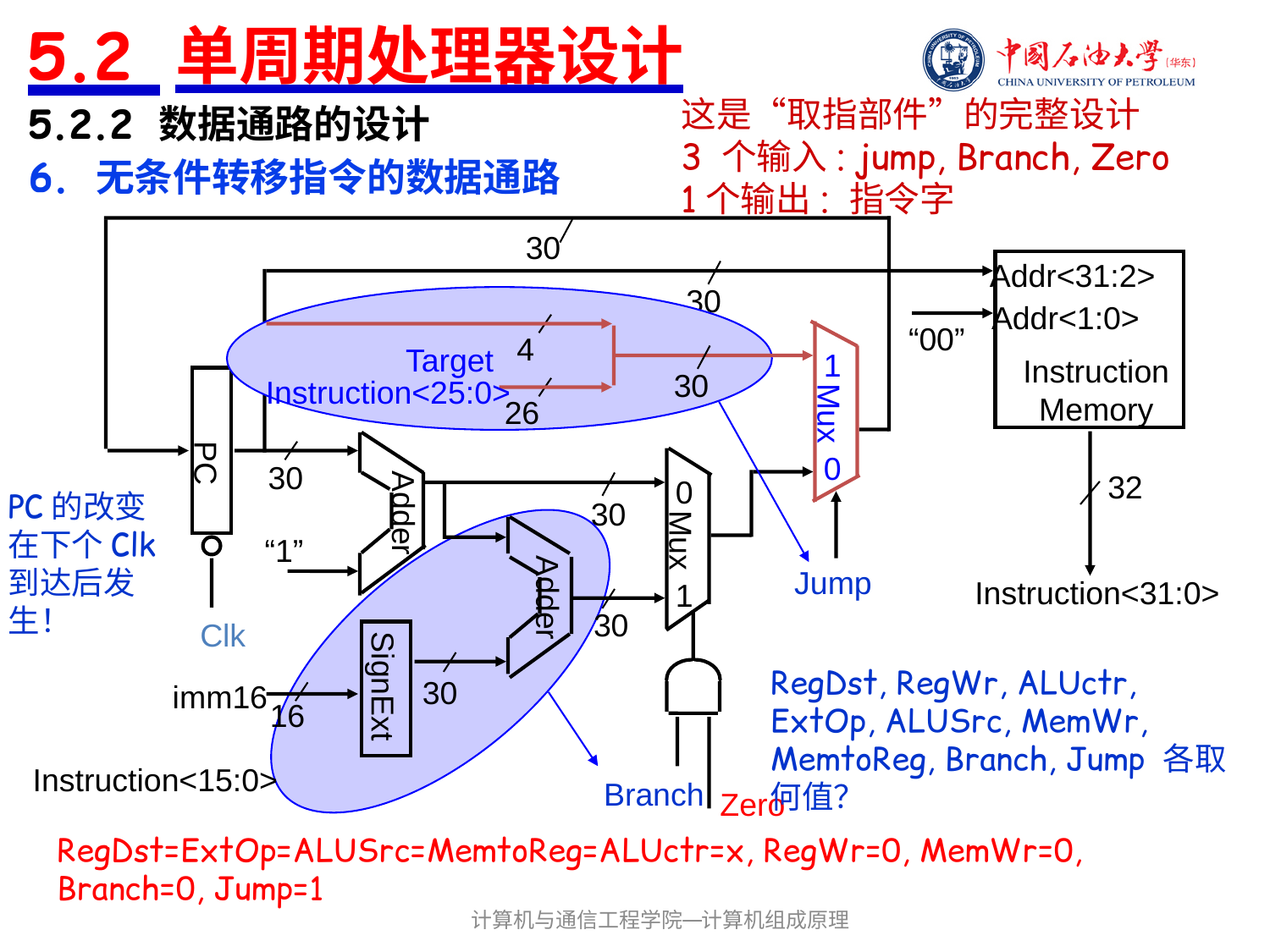

# 5.2 单周期处理器设计
这是“取指部件”的完整设计
3 个输入: jump, Branch, Zero
1个输出: 指令字
5.2.2 数据通路的设计

6. 无条件转移指令的数据通路

30
Addr<31:2>

30

Addr<1:0>
“00”

Target
1

30
Instruction<25:0>

Mux
0

Jump

4

26
Instruction
Memory

PC

Clk

30
32
0

PC的改变在下个Clk到达后发生！

30
Adder

Adder
Mux
“1”

Instruction<31:0>
1

30

RegDst, RegWr, ALUctr, ExtOp, ALUSrc, MemWr, MemtoReg, Branch, Jump 各取何值？

SignExt
30
imm16

16

Instruction<15:0>
Branch
Zero
RegDst=ExtOp=ALUSrc=MemtoReg=ALUctr=x, RegWr=0, MemWr=0, Branch=0, Jump=1
计算机与通信工程学院—计算机组成原理
58